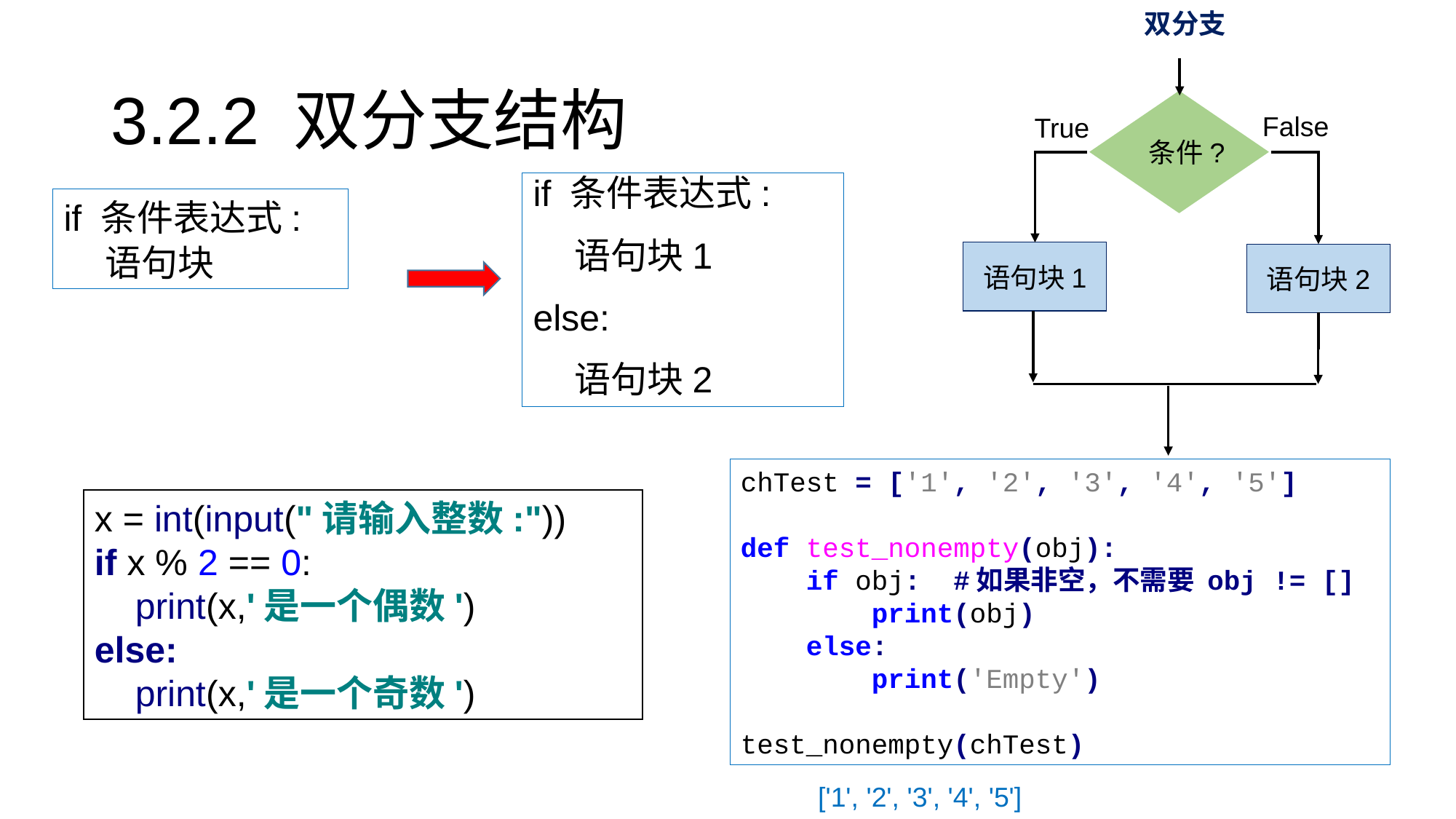

双分支
条件?
False
True
语句块1
语句块2
# 3.2.2 双分支结构
if 条件表达式:
    语句块1
else:
    语句块2
if 条件表达式:
    语句块

chTest = ['1', '2', '3', '4', '5']

def test_nonempty(obj):
    if obj:  #如果非空，不需要 obj != []
        print(obj)
    else:
        print('Empty')

test_nonempty(chTest)
x = int(input("请输入整数:"))
if x % 2 == 0:
    print(x,'是一个偶数')
else:
    print(x,'是一个奇数')
['1', '2', '3', '4', '5']